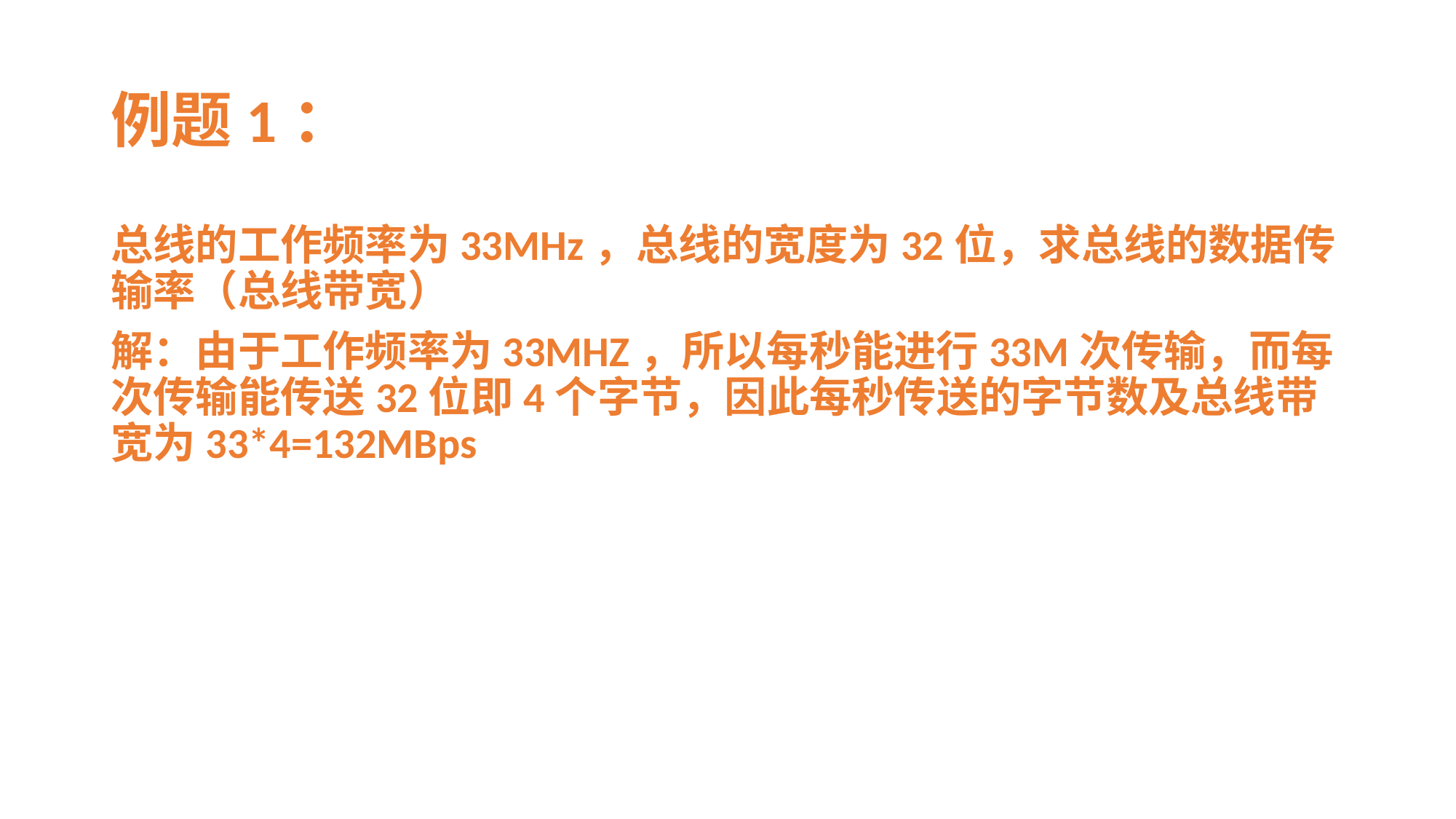

# 例题1：
总线的工作频率为33MHz，总线的宽度为32位，求总线的数据传输率（总线带宽）
解：由于工作频率为33MHZ，所以每秒能进行33M次传输，而每次传输能传送32位即4个字节，因此每秒传送的字节数及总线带宽为33*4=132MBps